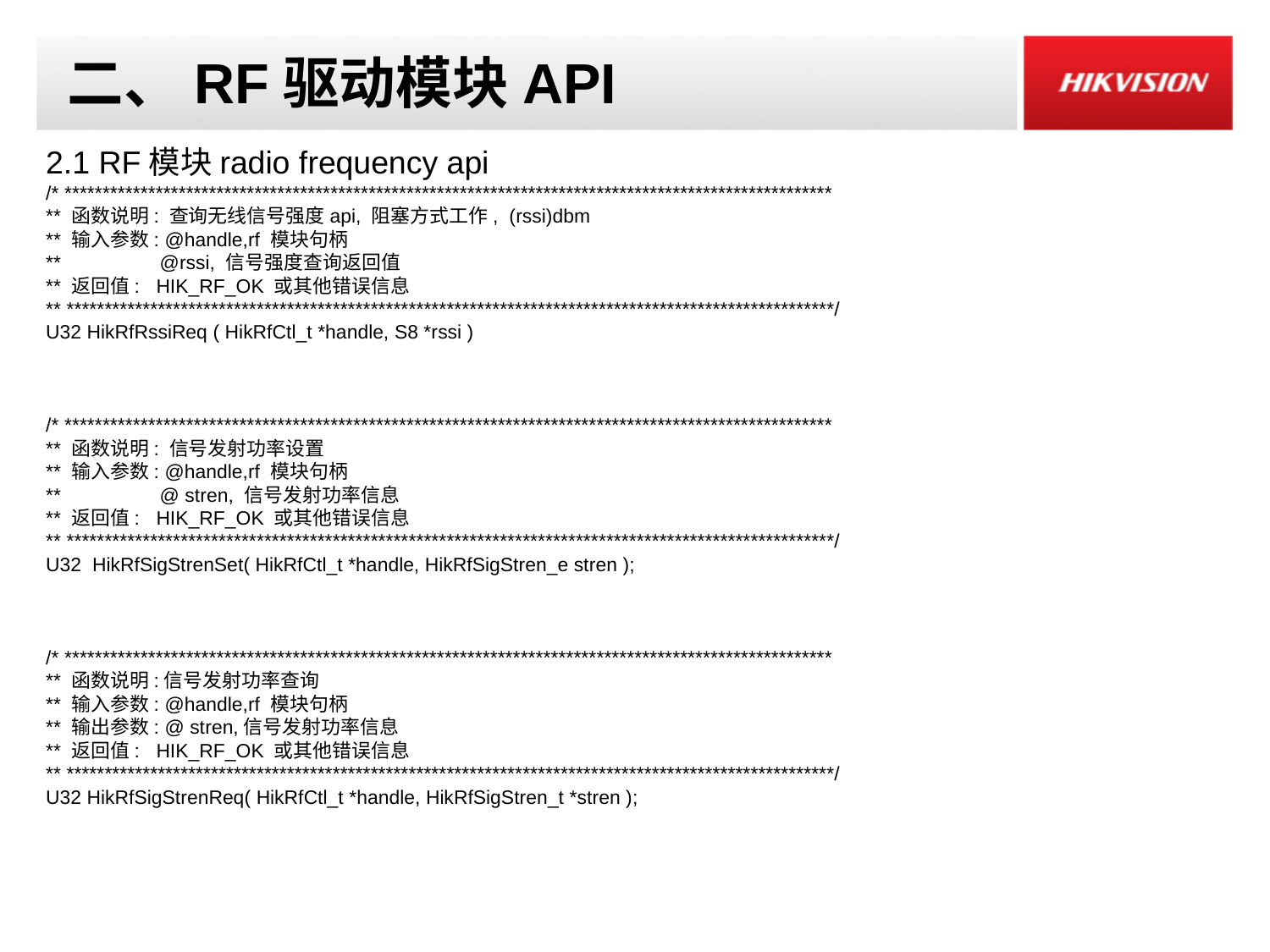

# 二、RF驱动模块API
2.1 RF模块radio frequency api
/* *****************************************************************************************************
** 函数说明: 查询无线信号强度api, 阻塞方式工作,  (rssi)dbm
** 输入参数: @handle,rf 模块句柄
**                  @rssi, 信号强度查询返回值
** 返回值:   HIK_RF_OK 或其他错误信息
** *****************************************************************************************************/
U32 HikRfRssiReq ( HikRfCtl_t *handle, S8 *rssi )

/* *****************************************************************************************************
** 函数说明: 信号发射功率设置
** 输入参数: @handle,rf 模块句柄
**                  @ stren, 信号发射功率信息
** 返回值:   HIK_RF_OK 或其他错误信息
** *****************************************************************************************************/
U32  HikRfSigStrenSet( HikRfCtl_t *handle, HikRfSigStren_e stren );

/* *****************************************************************************************************
** 函数说明:信号发射功率查询
** 输入参数: @handle,rf 模块句柄
** 输出参数: @ stren,信号发射功率信息
** 返回值:   HIK_RF_OK 或其他错误信息
** *****************************************************************************************************/
U32 HikRfSigStrenReq( HikRfCtl_t *handle, HikRfSigStren_t *stren );